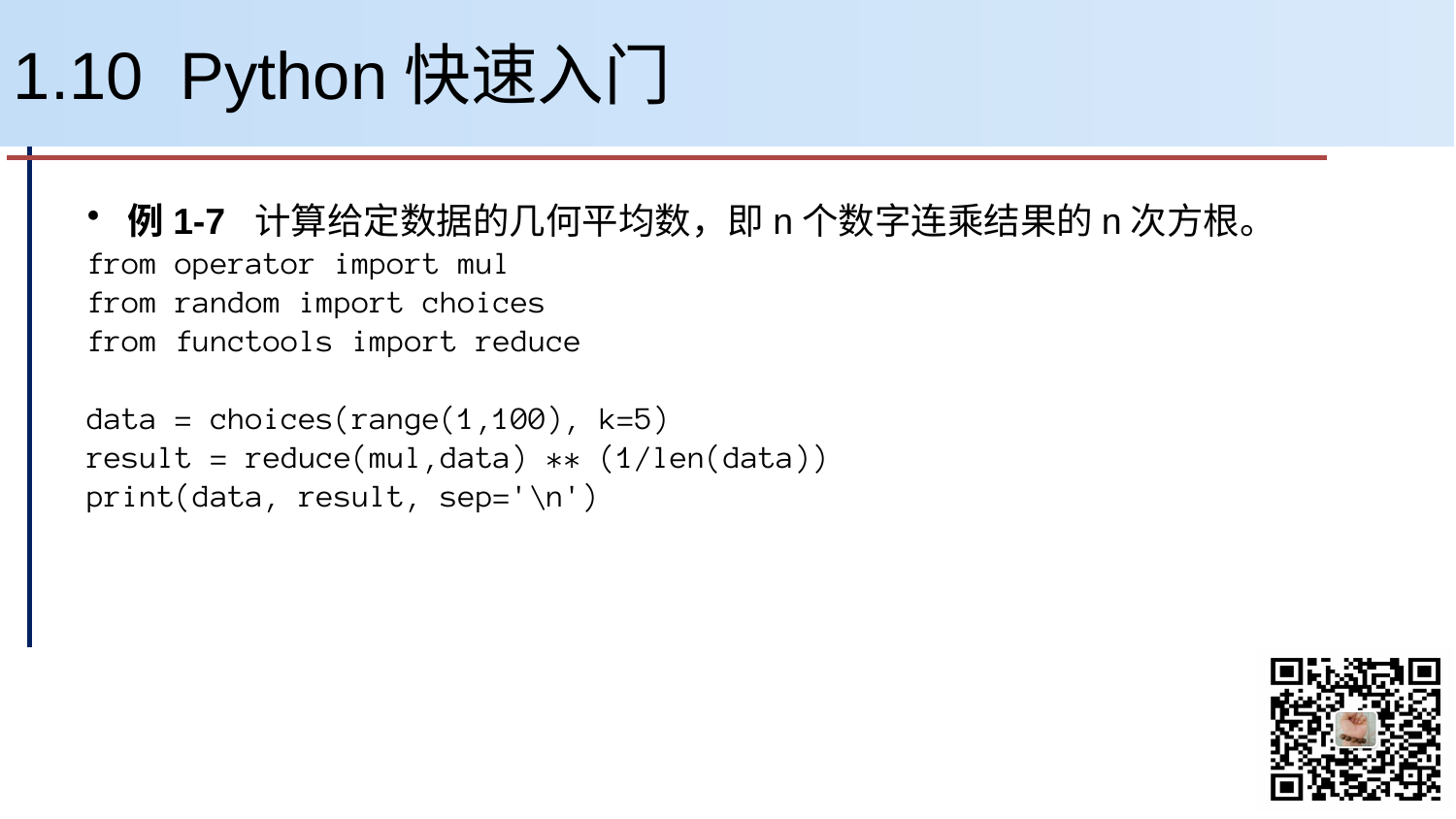

# 1.10  Python快速入门
例1-7  计算给定数据的几何平均数，即n个数字连乘结果的n次方根。
from operator import mul
from random import choices
from functools import reduce

data = choices(range(1,100), k=5)
result = reduce(mul,data) ** (1/len(data))
print(data, result, sep='\n')